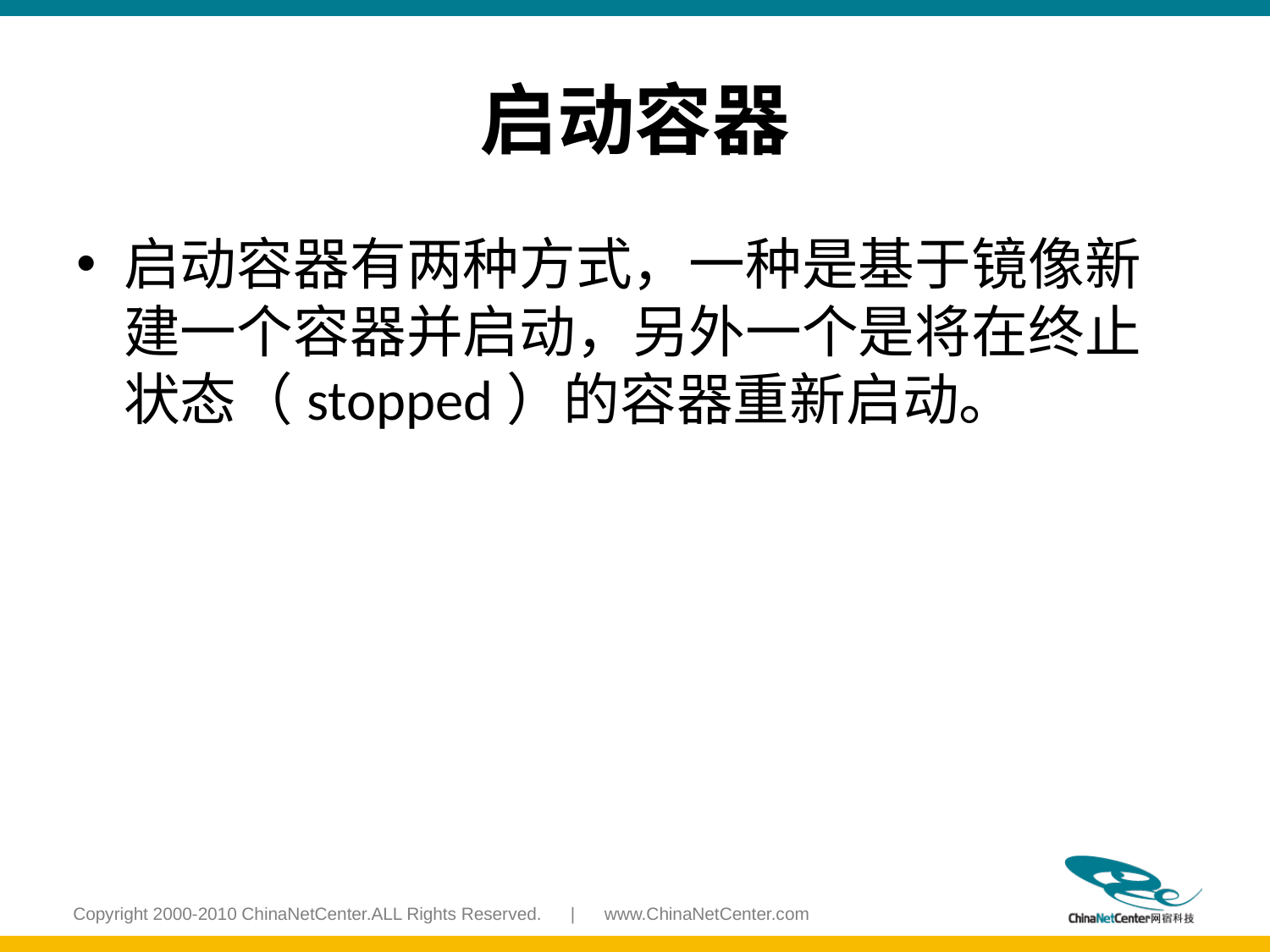

# 启动容器
启动容器有两种方式，一种是基于镜像新建一个容器并启动，另外一个是将在终止状态（stopped）的容器重新启动。